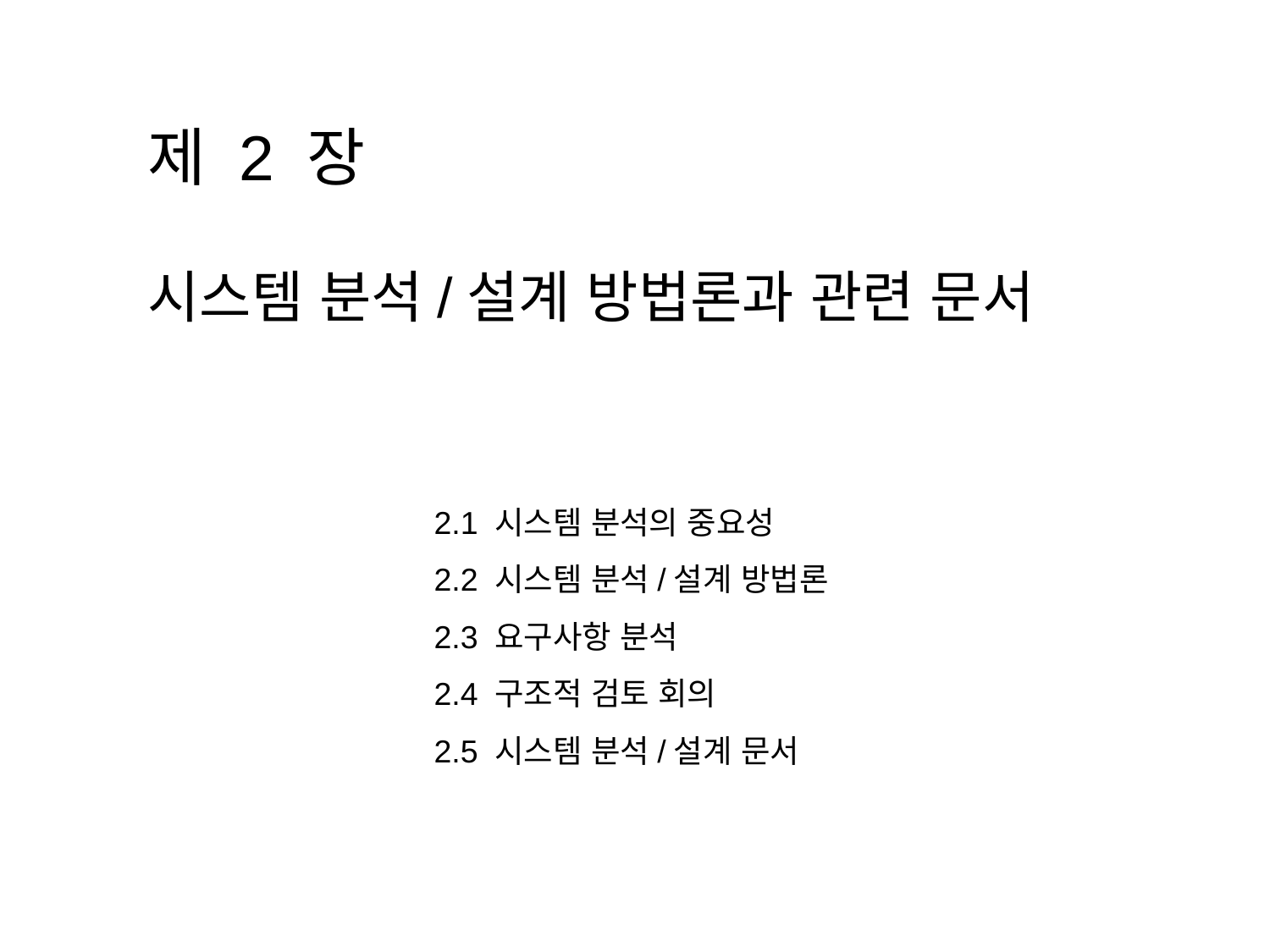

2.1 시스템 분석의 중요성
2.2 시스템 분석/설계 방법론
2.3 요구사항 분석
2.4 구조적 검토 회의
2.5 시스템 분석/설계 문서